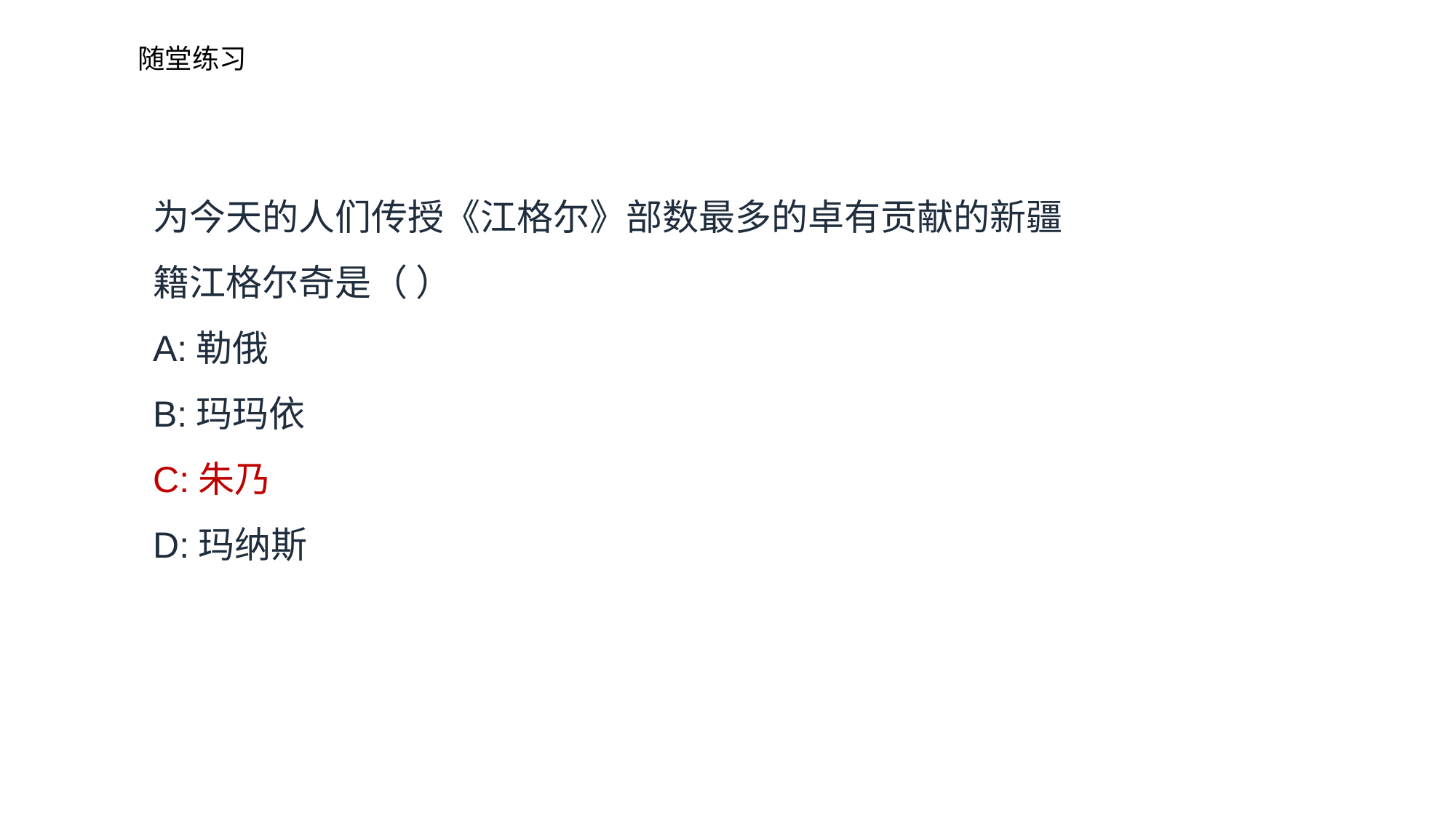

随堂练习
为今天的人们传授《江格尔》部数最多的卓有贡献的新疆籍江格尔奇是（ ）
A:勒俄
B:玛玛依
C:朱乃
D:玛纳斯